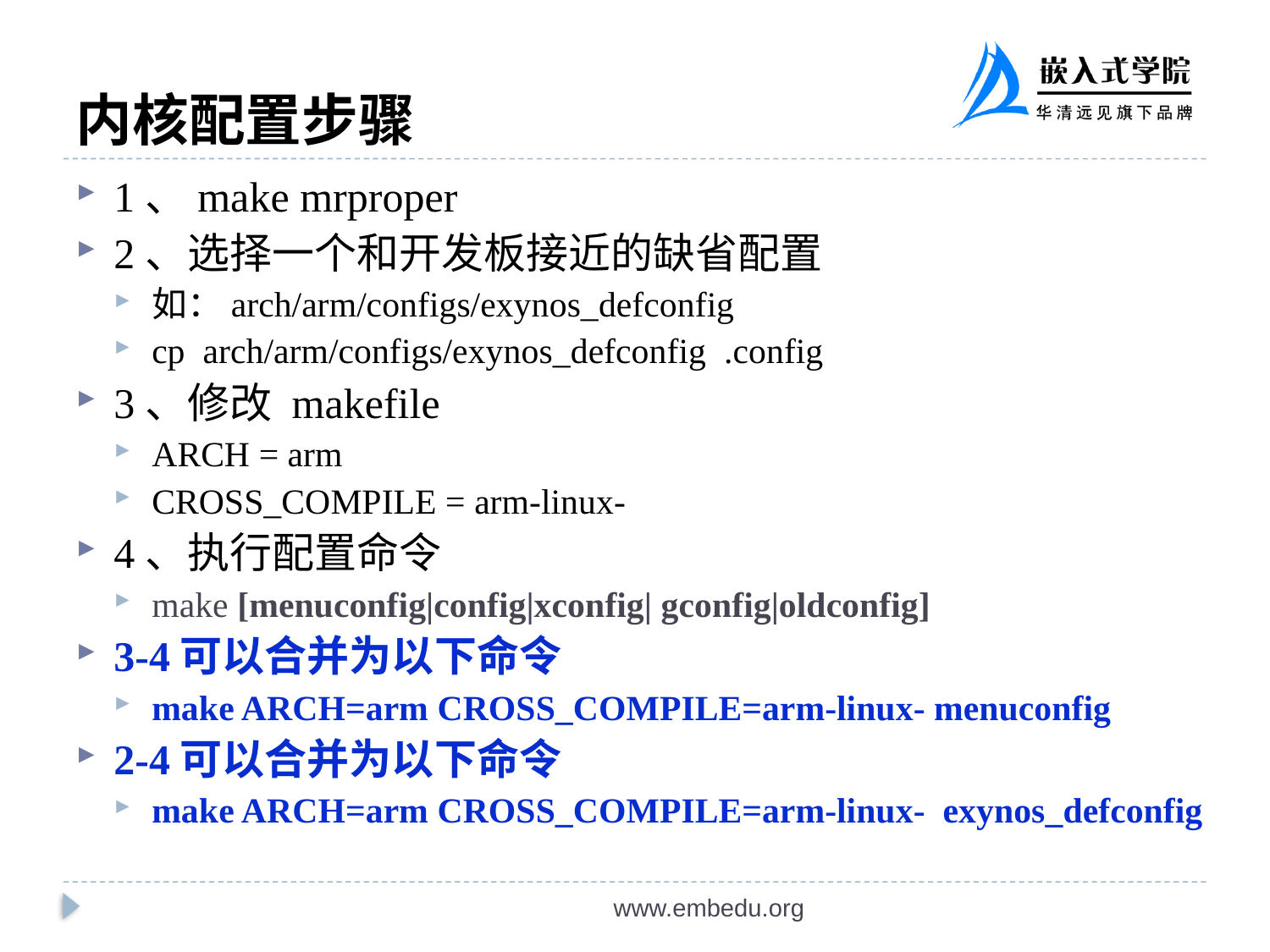

# 内核配置步骤
1、make mrproper
2、选择一个和开发板接近的缺省配置
如：arch/arm/configs/exynos_defconfig
cp  arch/arm/configs/exynos_defconfig  .config
3、修改 makefile
ARCH = arm
CROSS_COMPILE = arm-linux-
4、执行配置命令
make [menuconfig|config|xconfig| gconfig|oldconfig]
3-4可以合并为以下命令
make ARCH=arm CROSS_COMPILE=arm-linux- menuconfig
2-4可以合并为以下命令
make ARCH=arm CROSS_COMPILE=arm-linux-  exynos_defconfig
www.embedu.org